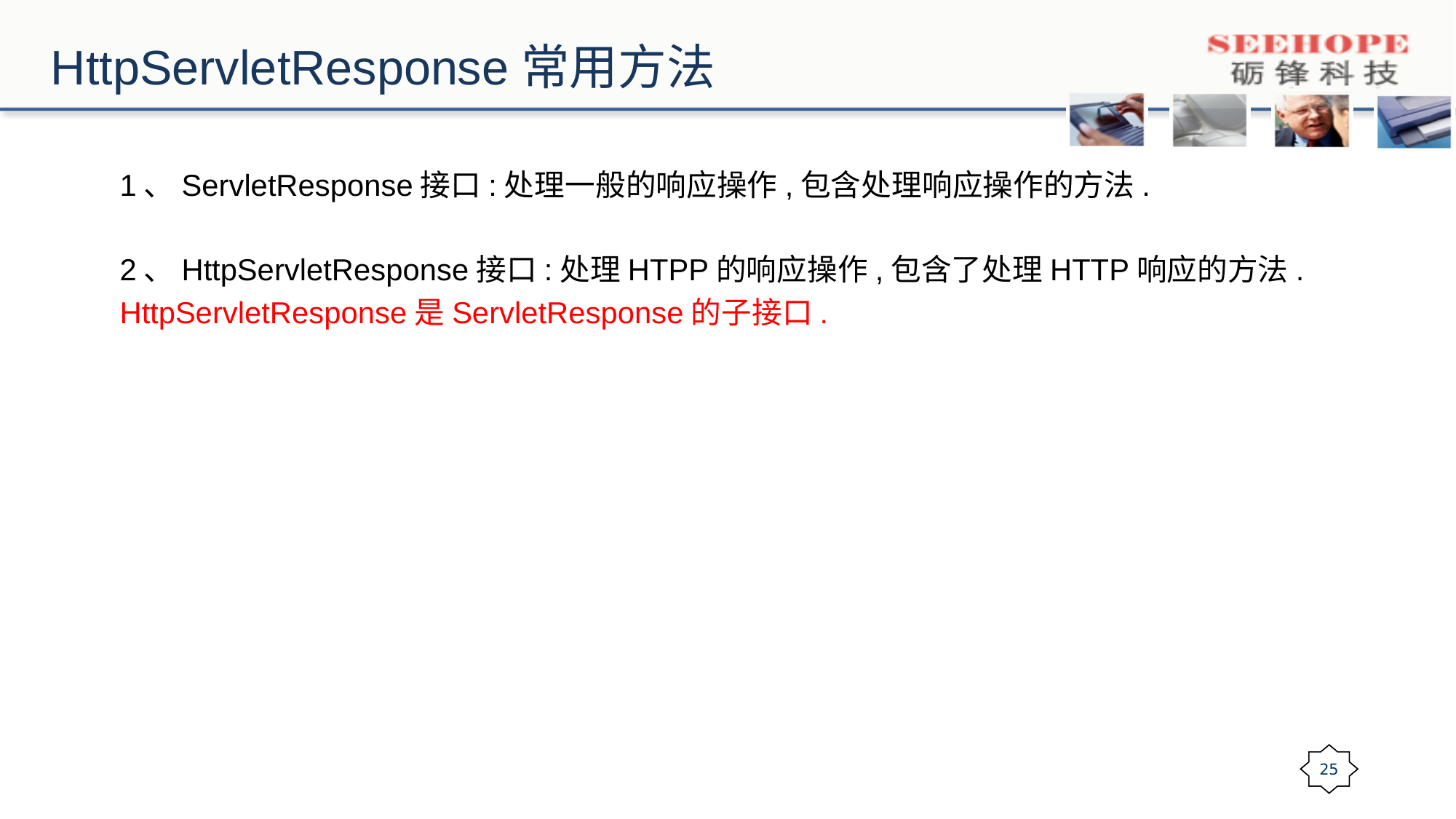

# HttpServletResponse常用方法
1、ServletResponse接口:处理一般的响应操作,包含处理响应操作的方法.

2、HttpServletResponse接口:处理HTPP的响应操作,包含了处理HTTP响应的方法.
HttpServletResponse是ServletResponse的子接口.